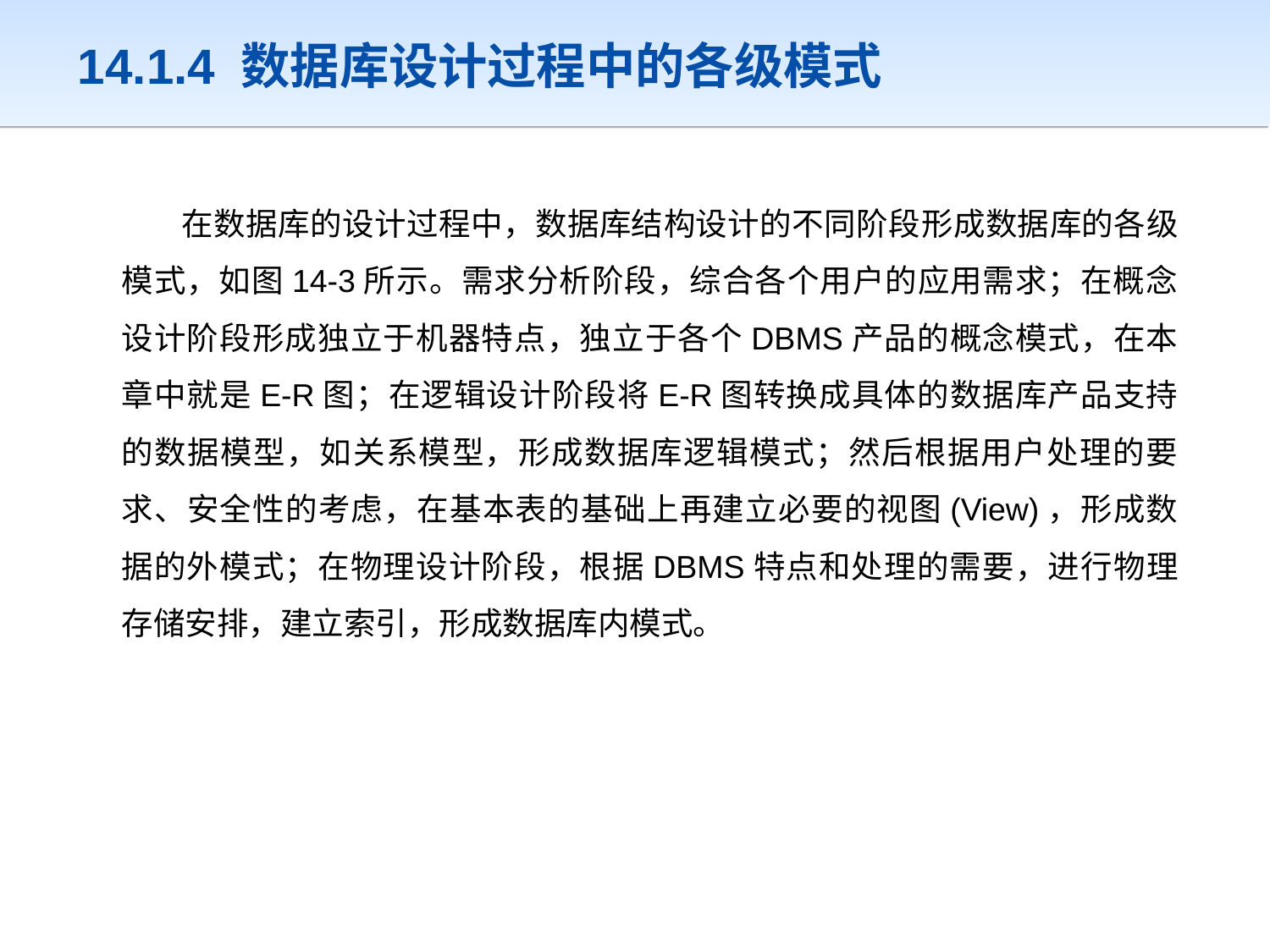

# 14.1.4 数据库设计过程中的各级模式
在数据库的设计过程中，数据库结构设计的不同阶段形成数据库的各级模式，如图14-3所示。需求分析阶段，综合各个用户的应用需求；在概念设计阶段形成独立于机器特点，独立于各个DBMS产品的概念模式，在本章中就是E-R图；在逻辑设计阶段将E-R图转换成具体的数据库产品支持的数据模型，如关系模型，形成数据库逻辑模式；然后根据用户处理的要求、安全性的考虑，在基本表的基础上再建立必要的视图(View)，形成数据的外模式；在物理设计阶段，根据DBMS特点和处理的需要，进行物理存储安排，建立索引，形成数据库内模式。